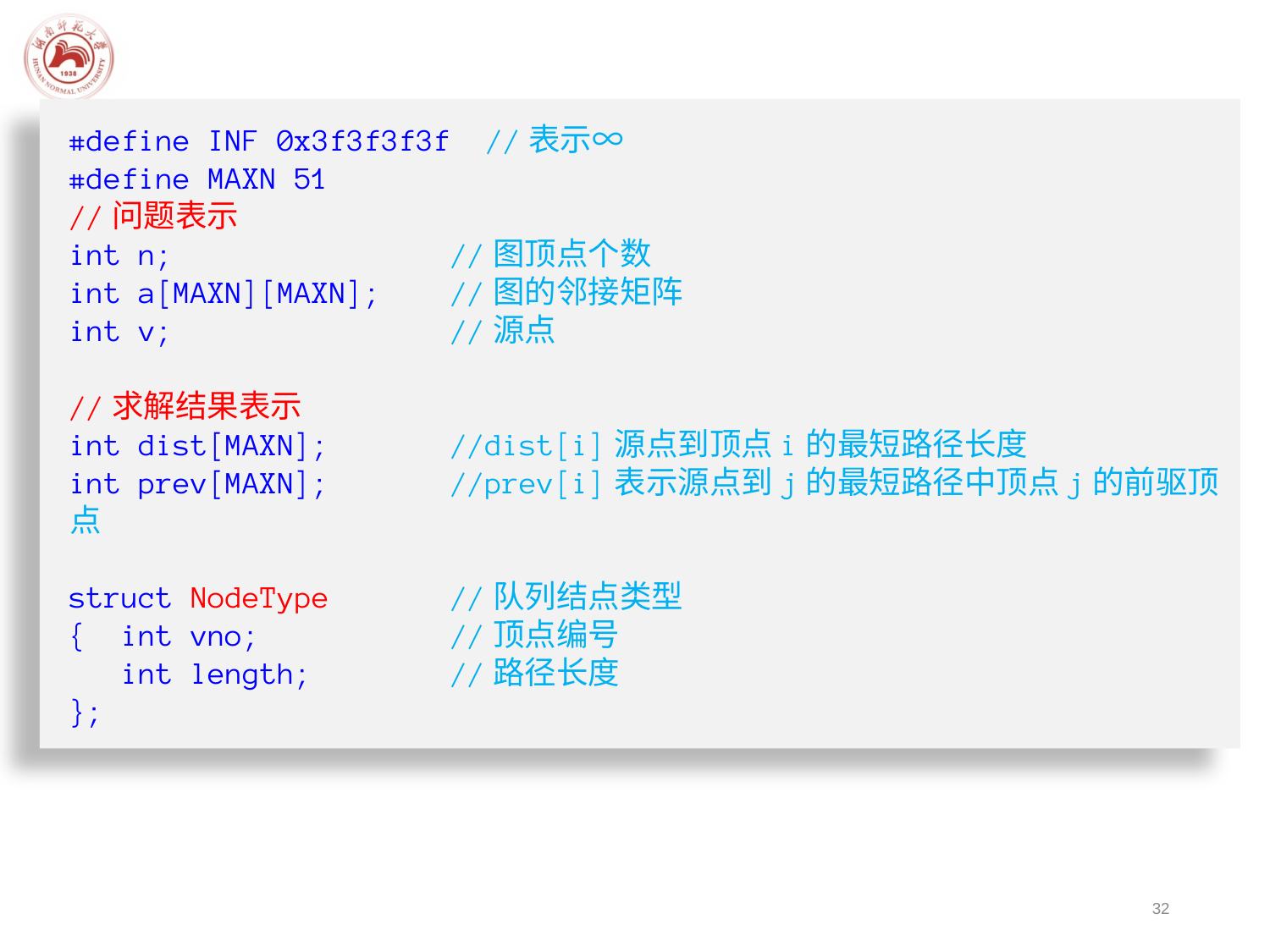

#define INF 0x3f3f3f3f  //表示∞
#define MAXN 51
//问题表示
int n;			//图顶点个数
int a[MAXN][MAXN];	//图的邻接矩阵
int v;			//源点
//求解结果表示
int dist[MAXN];	//dist[i]源点到顶点i的最短路径长度
int prev[MAXN];	//prev[i]表示源点到j的最短路径中顶点j的前驱顶点
struct NodeType	//队列结点类型
{  int vno;		//顶点编号
   int length;		//路径长度
};
32